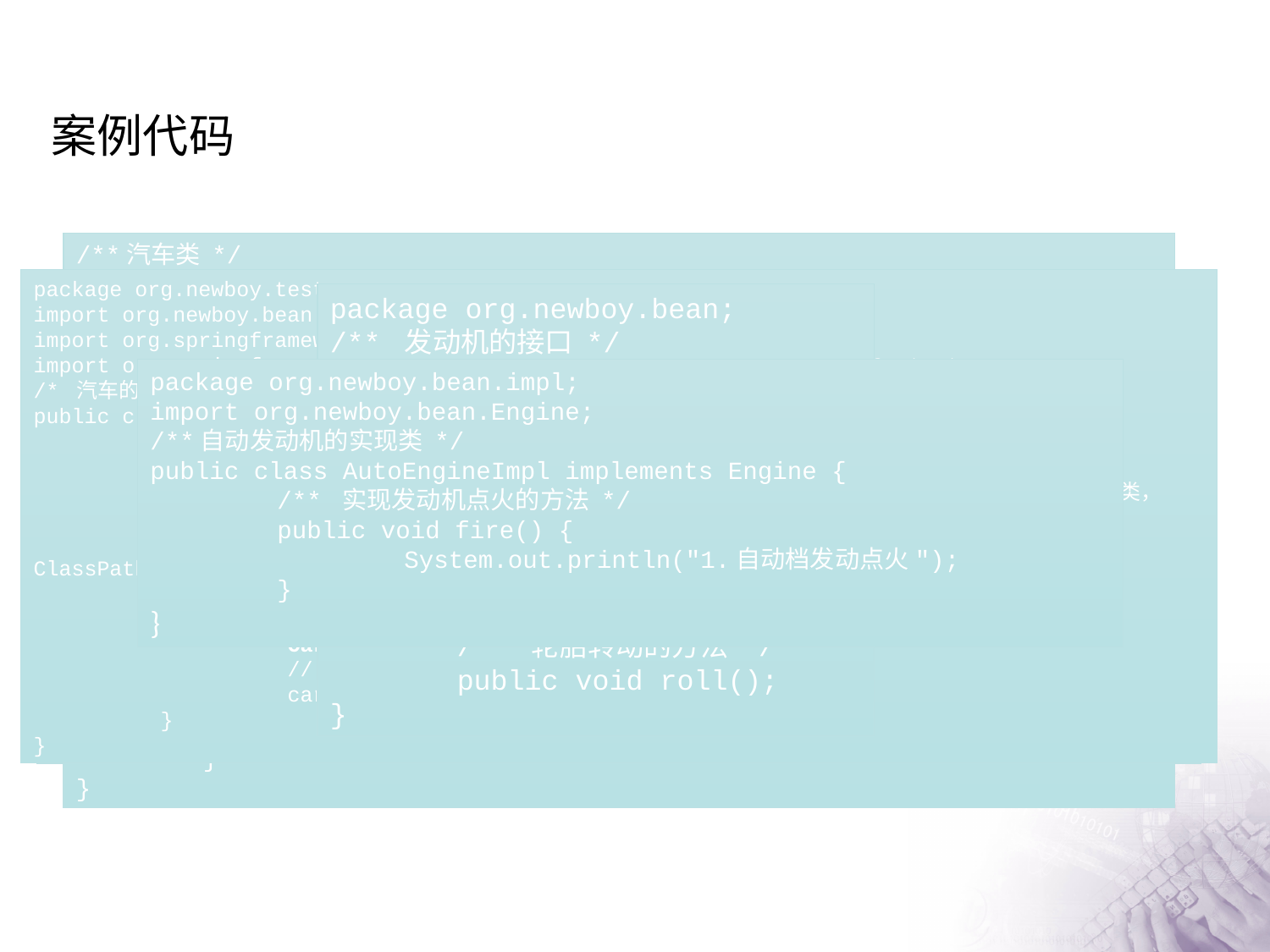

案例代码
/**汽车类 */
public class Car {
	private Engine engine;		// 发动机类
	private Tire tire;			//轮胎类
	//添加set方法用于注入
	public void setEngine(Engine engine) {
		this.engine = engine;
	}

	public void setTire(Tire tire) {
		this.tire = tire;
	}
	/*汽车发动的方法 */
	public void run() {
		engine.fire();  	// 调用发动机类的点火方法
		tire.roll();		// 调用轮胎的滚动方法
		System.out.println("3.汽车开动");		// 汽车开动
	}
}
package org.newboy.test;
import org.newboy.bean.Car;
import org.springframework.context.ApplicationContext;
import org.springframework.context.support.ClassPathXmlApplicationContext;
/* 汽车的测试类 */
public class TestCar {
	public static void main(String[] args) {
		/* 创建Spring的上下文，相当于得到Spring的容器
		 * ApplicationContext是个接口，ClassPathXmlApplicationContext是实现类，
		 * 所带的参数applicationContext.xml是配置文件名 */
		ApplicationContext context = new ClassPathXmlApplicationContext("applicationContext.xml");
		/* getBean("car")相当于从Spring容器中取出id=car的对象
		 * 这个方法返回的是Object对象，所以强转成Car对象 */
		Car car = (Car) context.getBean("car");
		// 调用car的run()方法
		car.run();
	}
}
<?xml version="1.0" encoding="UTF-8"?>
<beans xmlns="http://www.springframework.org/schema/beans"
	xmlns:xsi="http://www.w3.org/2001/XMLSchema-instance"
	xsi:schemaLocation="http://www.springframework.org/schema/beans
	http://www.springframework.org/schema/beans/spring-beans-4.2.xsd">
	<!-- 发动机类 -->
	<bean id="engine" class="org.newboy.bean.Engine" />
	<!-- 轮胎类 -->
	<bean id="tire" class="org.newboy.bean.Tire" />
	<!-- 汽车类 -->
	<bean id="car" class="org.newboy.bean.Car">
		<description>通过set方法注入engine和tire对象</description>
		<property name="engine" ref="engine" />
		<property name="tire" ref="tire" />
	</bean>
</beans>
package org.newboy.bean;
/** 发动机的接口 */
public interface Engine {
	/** 发动机点火的方法 */
	public void fire();
}

package org.newboy.bean;
/** 轮胎类 */
public interface Tire {
	/** 轮胎转动的方法 */
	public void roll();
}
package org.newboy.bean.impl;
import org.newboy.bean.Engine;
/**自动发动机的实现类 */
public class AutoEngineImpl implements Engine {
	/** 实现发动机点火的方法 */
	public void fire() {
		System.out.println("1.自动档发动点火");
	}
}